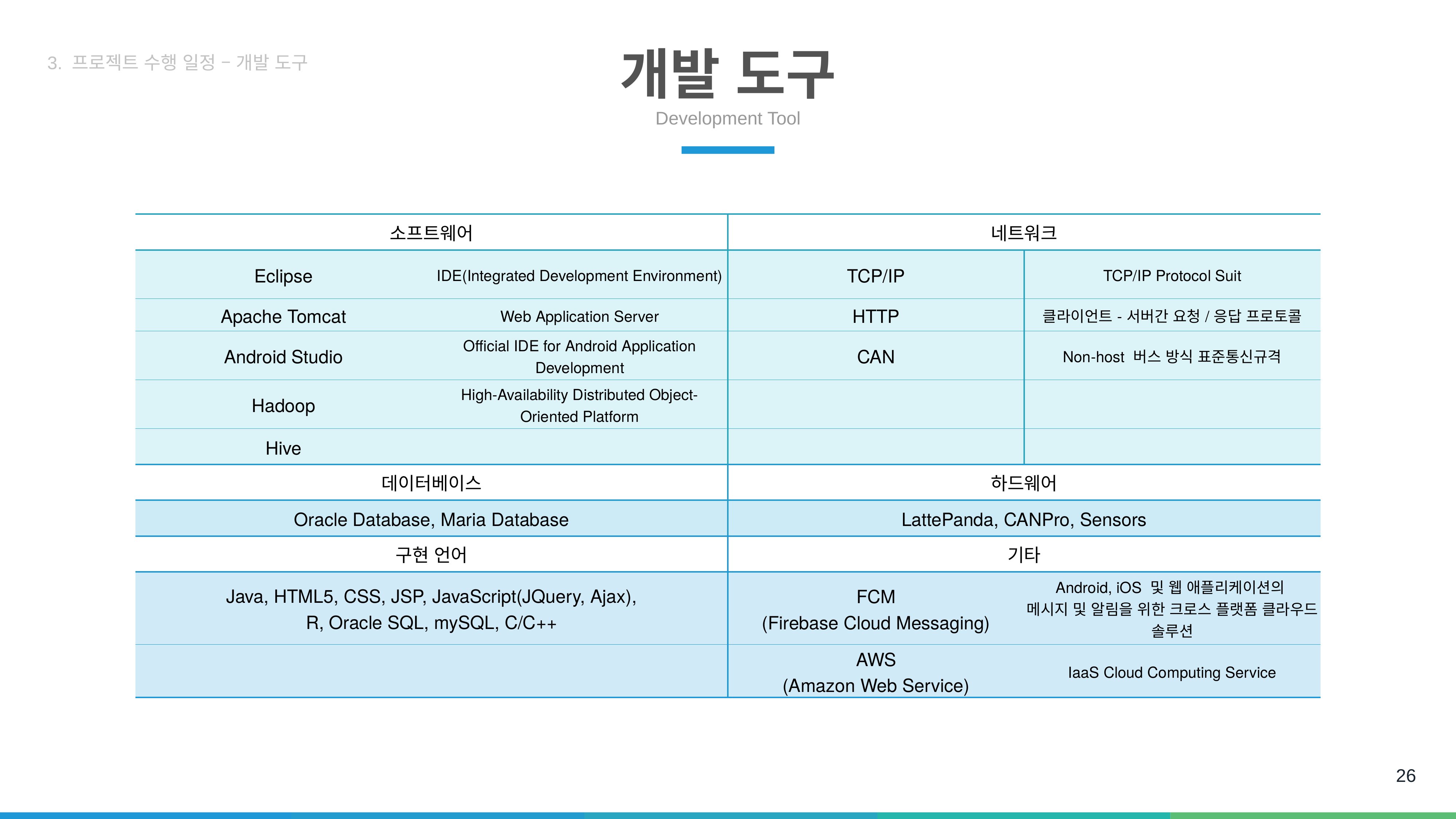

개발 도구
3. 프로젝트 수행 일정 – 개발 도구
Development Tool

| 소프트웨어 |  | 네트워크 |  |
| --- | --- | --- | --- |
| Eclipse | IDE(Integrated Development Environment) | TCP/IP | TCP/IP Protocol Suit |
| Apache Tomcat | Web Application Server | HTTP | 클라이언트-서버간 요청/응답 프로토콜 |
| Android Studio | Official IDE for Android Application Development | CAN | Non-host 버스 방식 표준통신규격 |
| Hadoop | High-Availability Distributed Object-Oriented Platform |  |  |
| Hive |  |  |  |
| 데이터베이스 |  | 하드웨어 |  |
| Oracle Database, Maria Database |  | LattePanda, CANPro, Sensors |  |
| 구현 언어 |  | 기타 |  |
| Java, HTML5, CSS, JSP, JavaScript(JQuery, Ajax), R, Oracle SQL, mySQL, C/C++ |  | FCM (Firebase Cloud Messaging) | Android, iOS 및 웹 애플리케이션의 메시지 및 알림을 위한 크로스 플랫폼 클라우드 솔루션 |
|  |  | AWS (Amazon Web Service) | IaaS Cloud Computing Service |
26
26